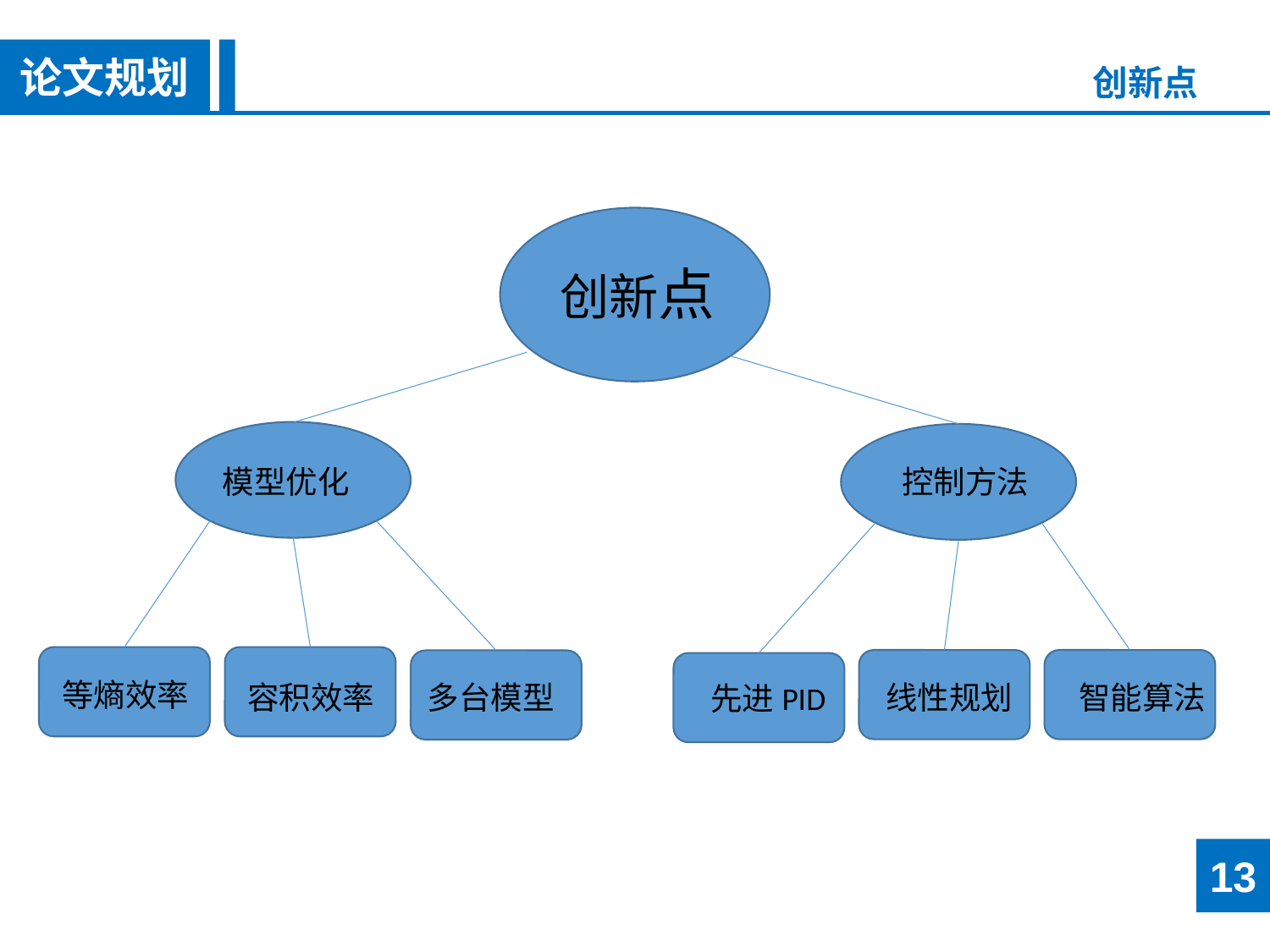

论文规划

创新点

创新点

模型优化
控制方法

等熵效率
容积效率
多台模型
线性规划
智能算法
先进PID

13